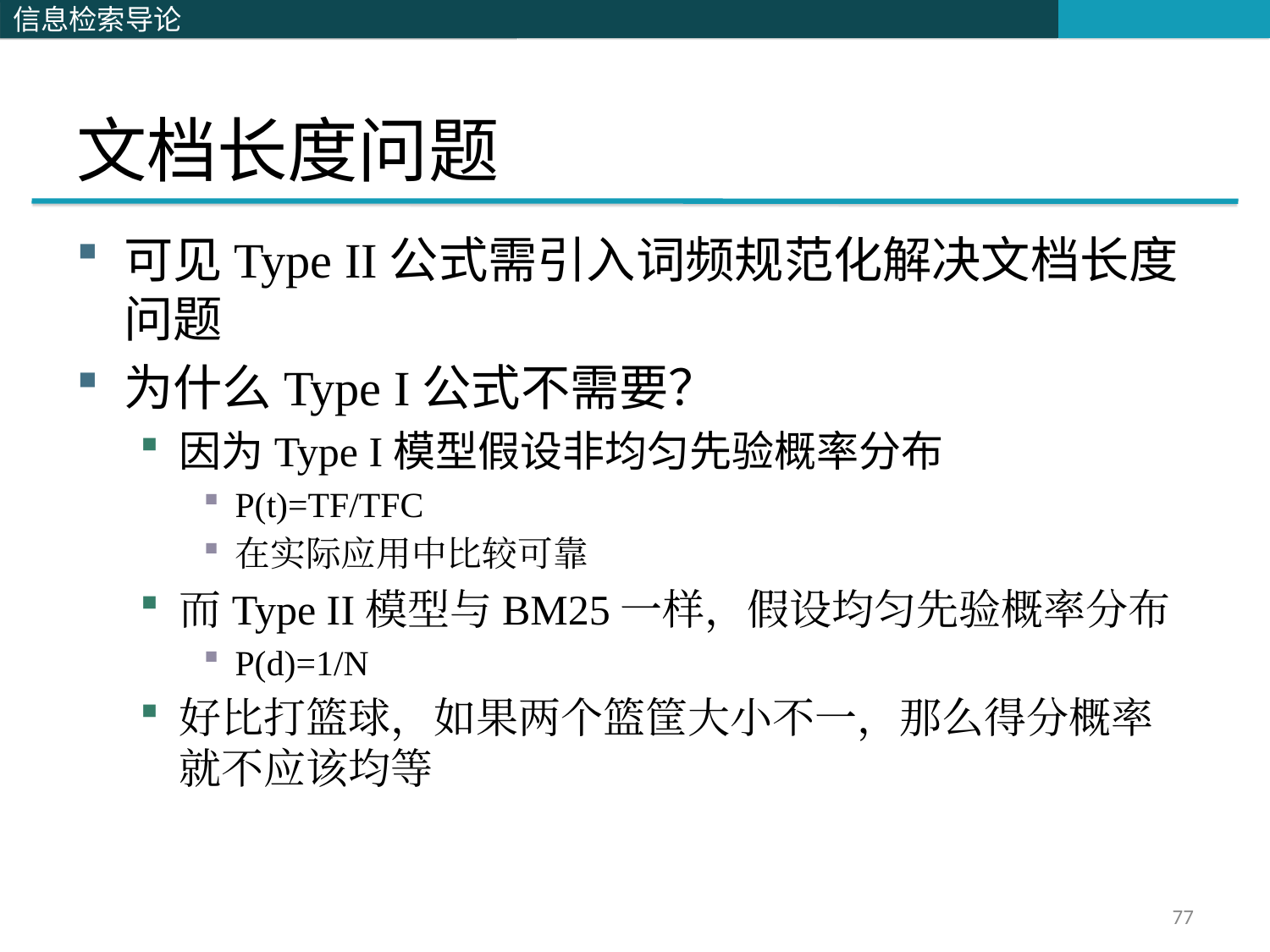

# 文档长度问题
可见Type II公式需引入词频规范化解决文档长度问题
为什么Type I公式不需要？
因为Type I模型假设非均匀先验概率分布
P(t)=TF/TFC
在实际应用中比较可靠
而Type II模型与BM25一样，假设均匀先验概率分布
P(d)=1/N
好比打篮球，如果两个篮筐大小不一，那么得分概率就不应该均等
77